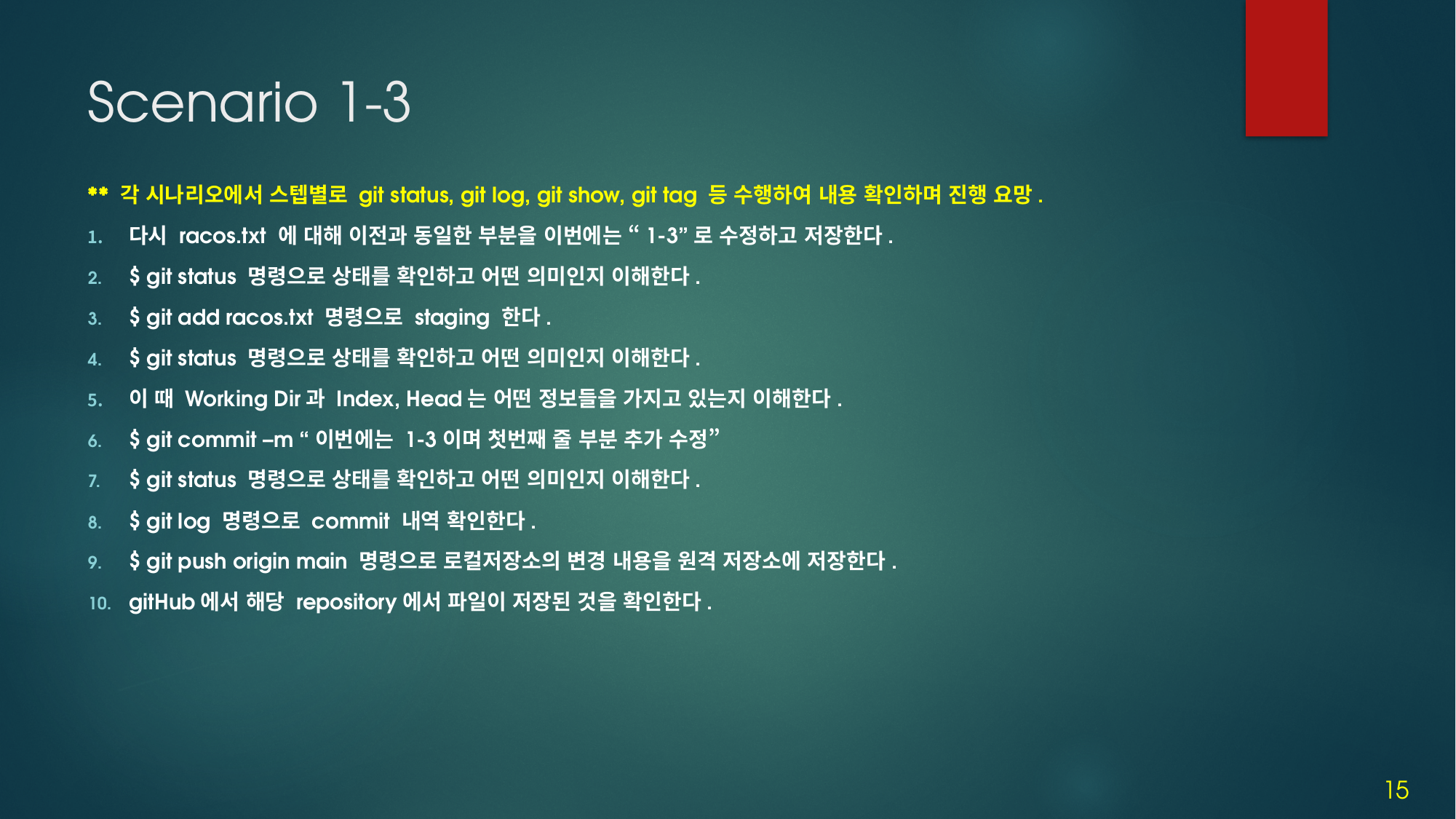

# Scenario 1-3
** 각 시나리오에서 스텝별로 git status, git log, git show, git tag 등 수행하여 내용 확인하며 진행 요망.
다시 racos.txt 에 대해 이전과 동일한 부분을 이번에는 “1-3”로 수정하고 저장한다.
$ git status 명령으로 상태를 확인하고 어떤 의미인지 이해한다.
$ git add racos.txt 명령으로 staging 한다.
$ git status 명령으로 상태를 확인하고 어떤 의미인지 이해한다.
이 때 Working Dir과 Index, Head는 어떤 정보들을 가지고 있는지 이해한다.
$ git commit –m “이번에는 1-3이며 첫번째 줄 부분 추가 수정”
$ git status 명령으로 상태를 확인하고 어떤 의미인지 이해한다.
$ git log 명령으로 commit 내역 확인한다.
$ git push origin main 명령으로 로컬저장소의 변경 내용을 원격 저장소에 저장한다.
gitHub에서 해당 repository에서 파일이 저장된 것을 확인한다.
15